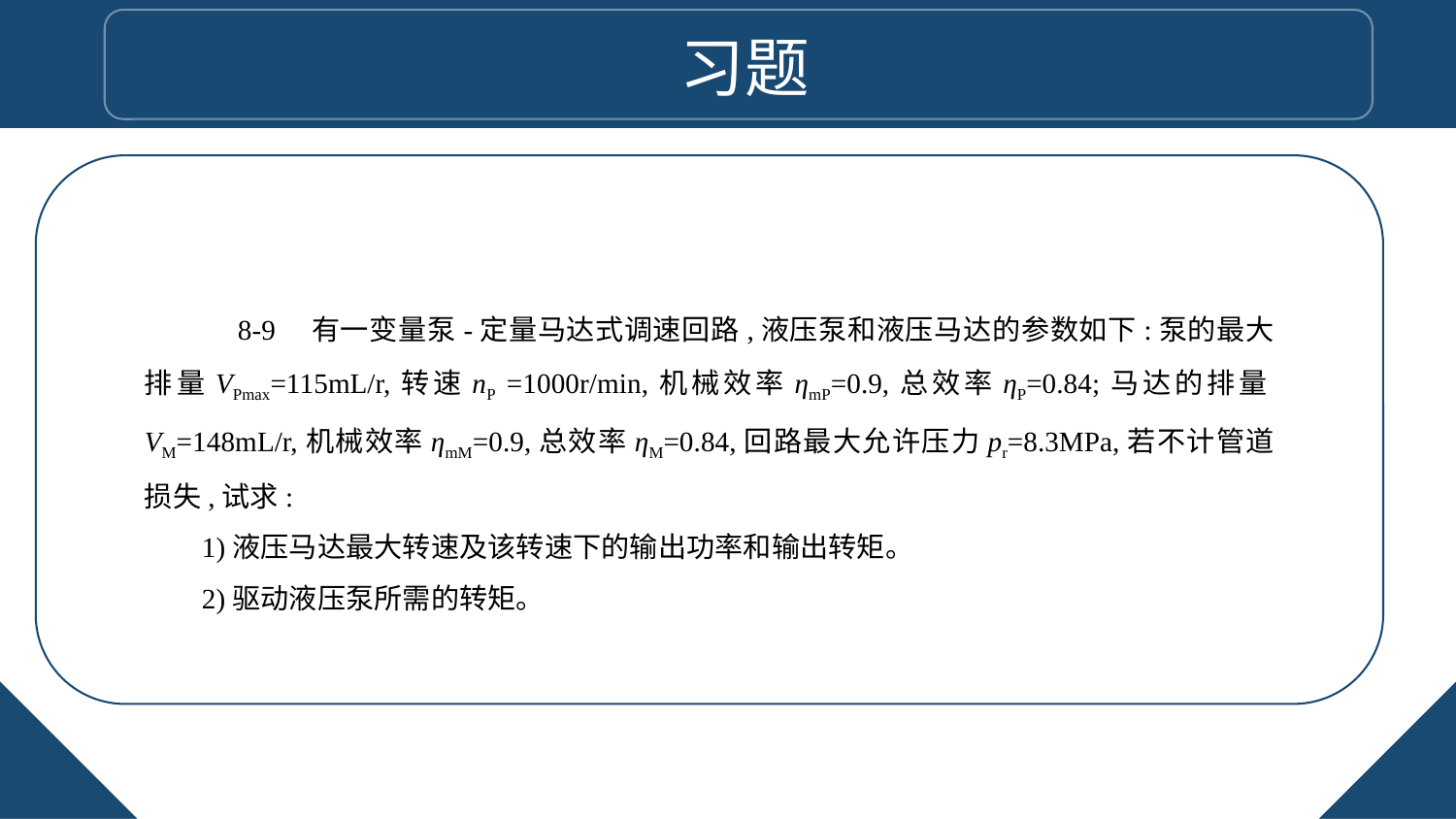

习题

　8-9　有一变量泵-定量马达式调速回路,液压泵和液压马达的参数如下:泵的最大排量VPmax=115mL/r,转速nP =1000r/min,机械效率ηmP=0.9,总效率ηP=0.84;马达的排量VM=148mL/r,机械效率ηmM=0.9,总效率ηM=0.84,回路最大允许压力pr=8.3MPa,若不计管道损失,试求:
1)液压马达最大转速及该转速下的输出功率和输出转矩。
2)驱动液压泵所需的转矩。